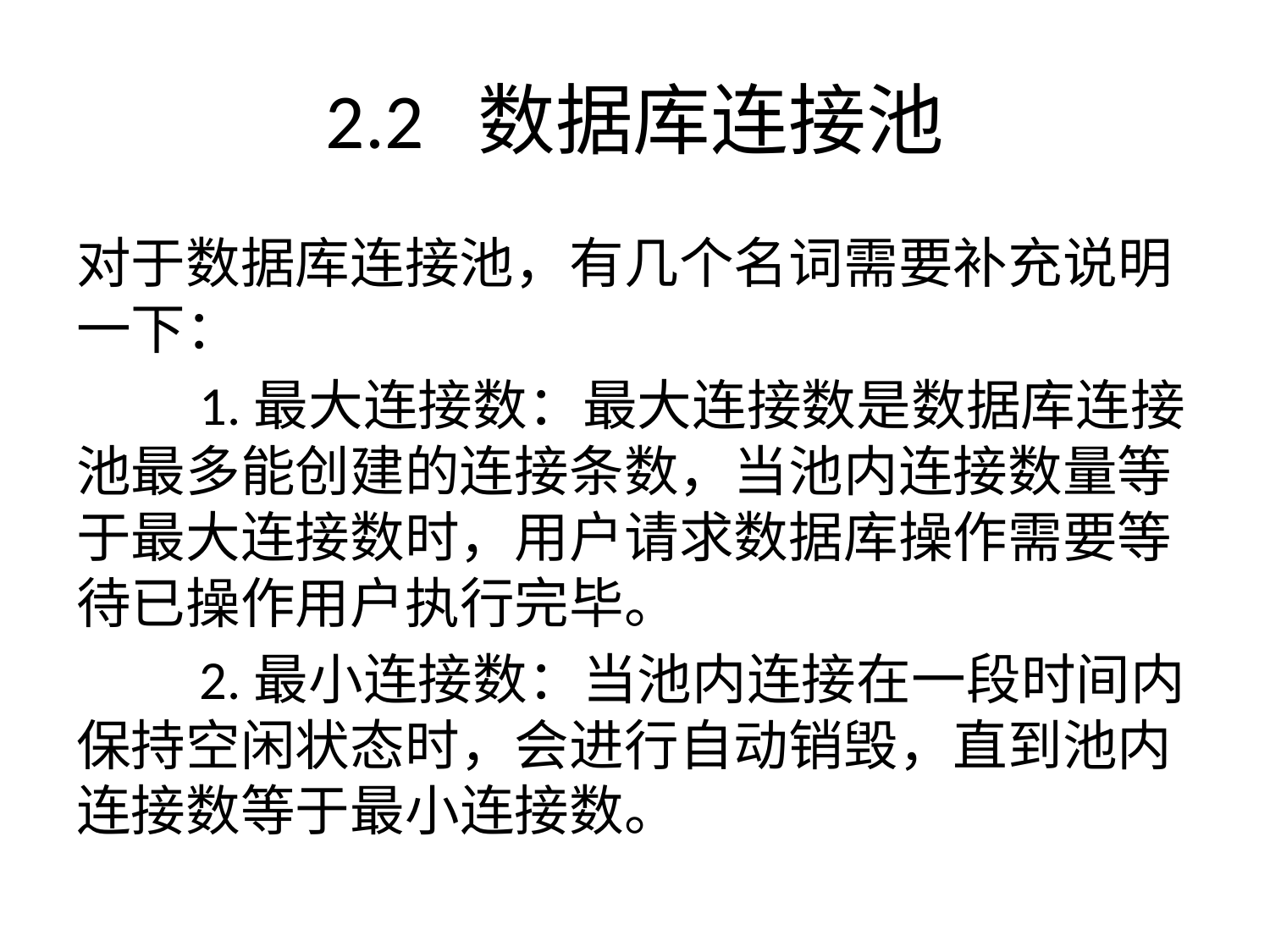

# 2.2  数据库连接池
对于数据库连接池，有几个名词需要补充说明一下：
	1.最大连接数：最大连接数是数据库连接池最多能创建的连接条数，当池内连接数量等于最大连接数时，用户请求数据库操作需要等待已操作用户执行完毕。
	2.最小连接数：当池内连接在一段时间内保持空闲状态时，会进行自动销毁，直到池内连接数等于最小连接数。